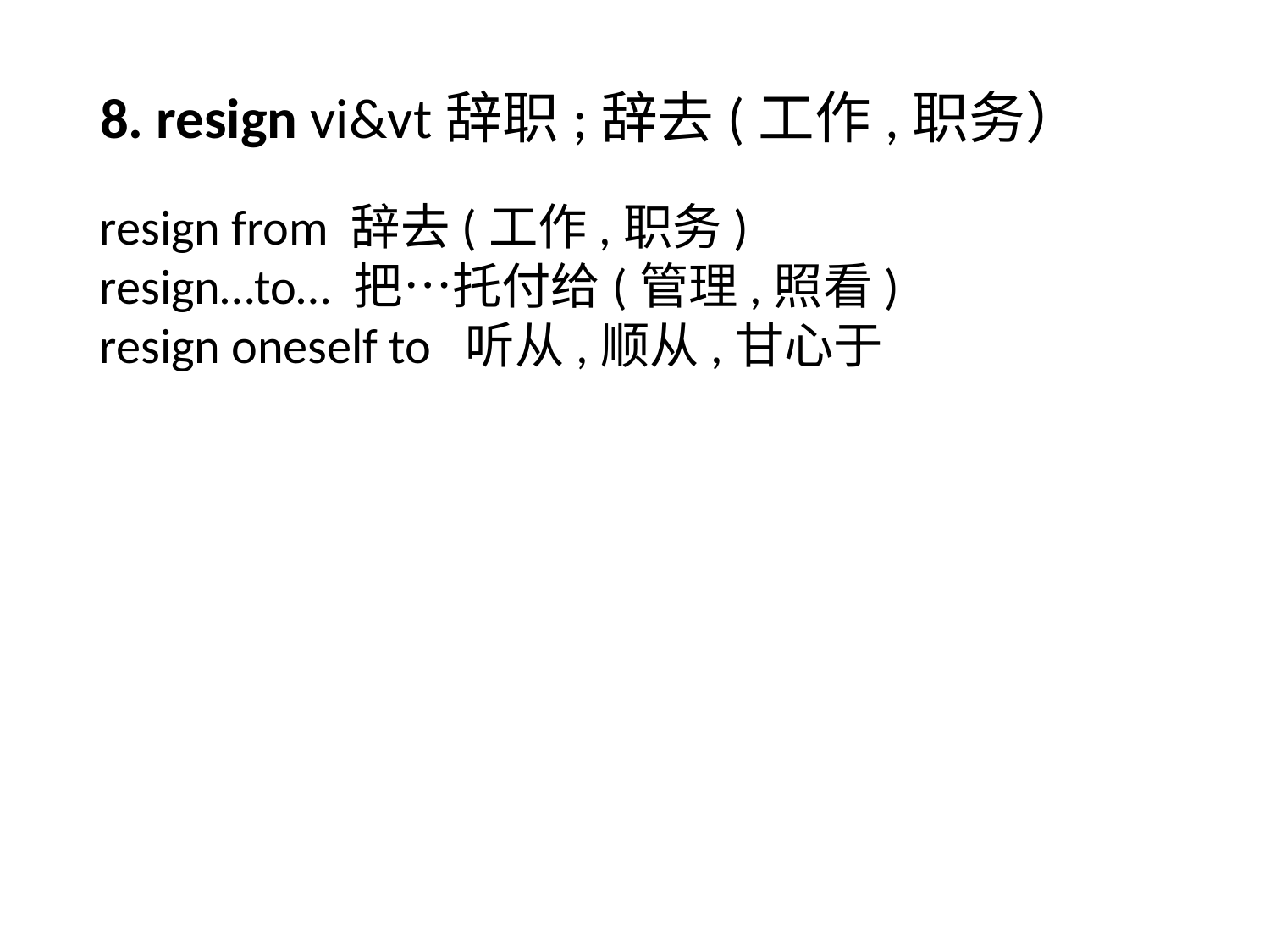

# 8. resign vi&vt辞职;辞去(工作,职务）
resign from 辞去(工作,职务)
resign…to… 把…托付给(管理,照看)
resign oneself to  听从,顺从,甘心于